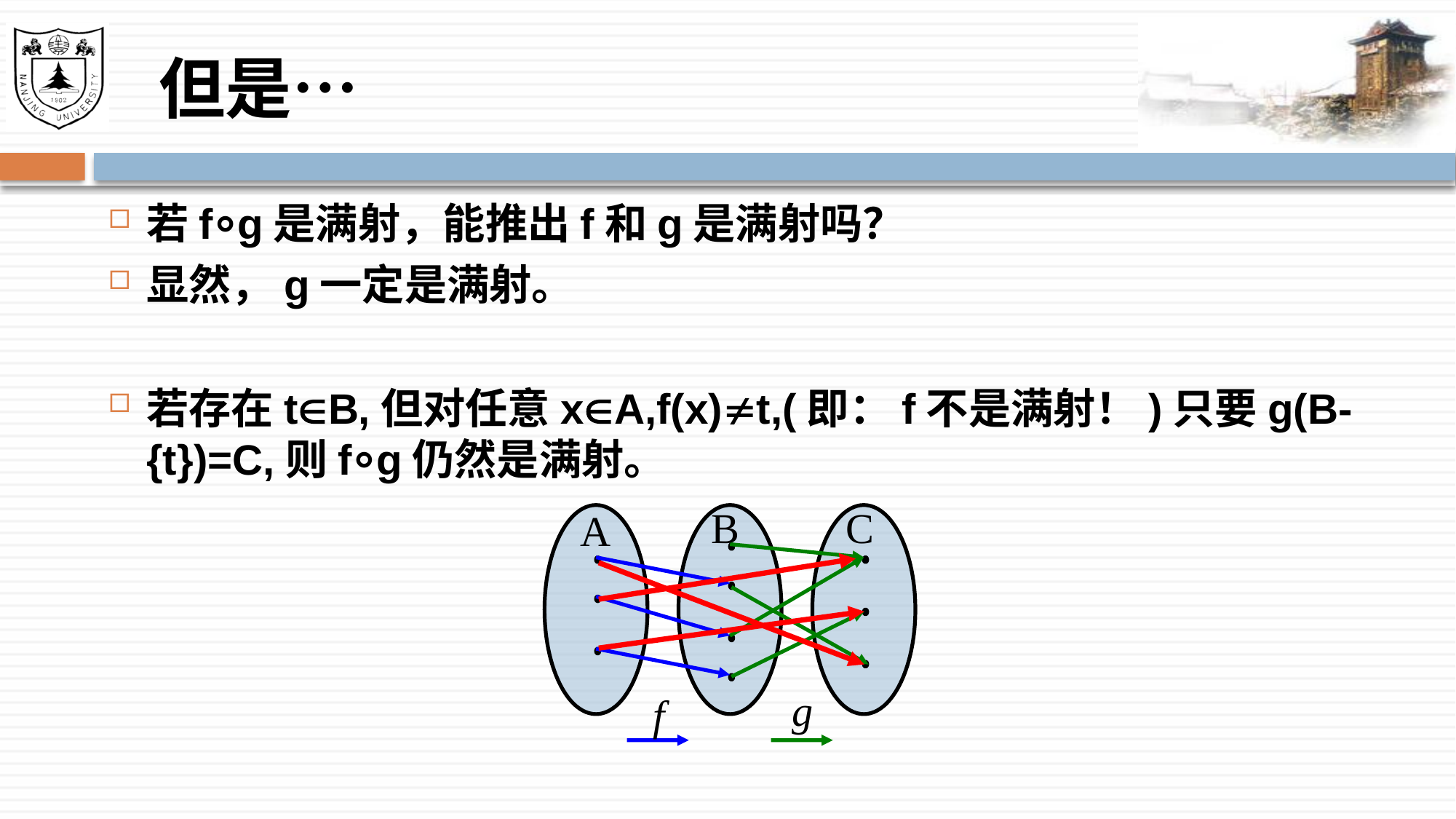

# 但是…
若f⸰g是满射，能推出f和g是满射吗？
显然，g一定是满射。

若存在t∈B,但对任意x∈A,f(x)≠t,(即：f不是满射！)只要g(B-{t})=C,则f⸰g仍然是满射。
B
C
A

g
f